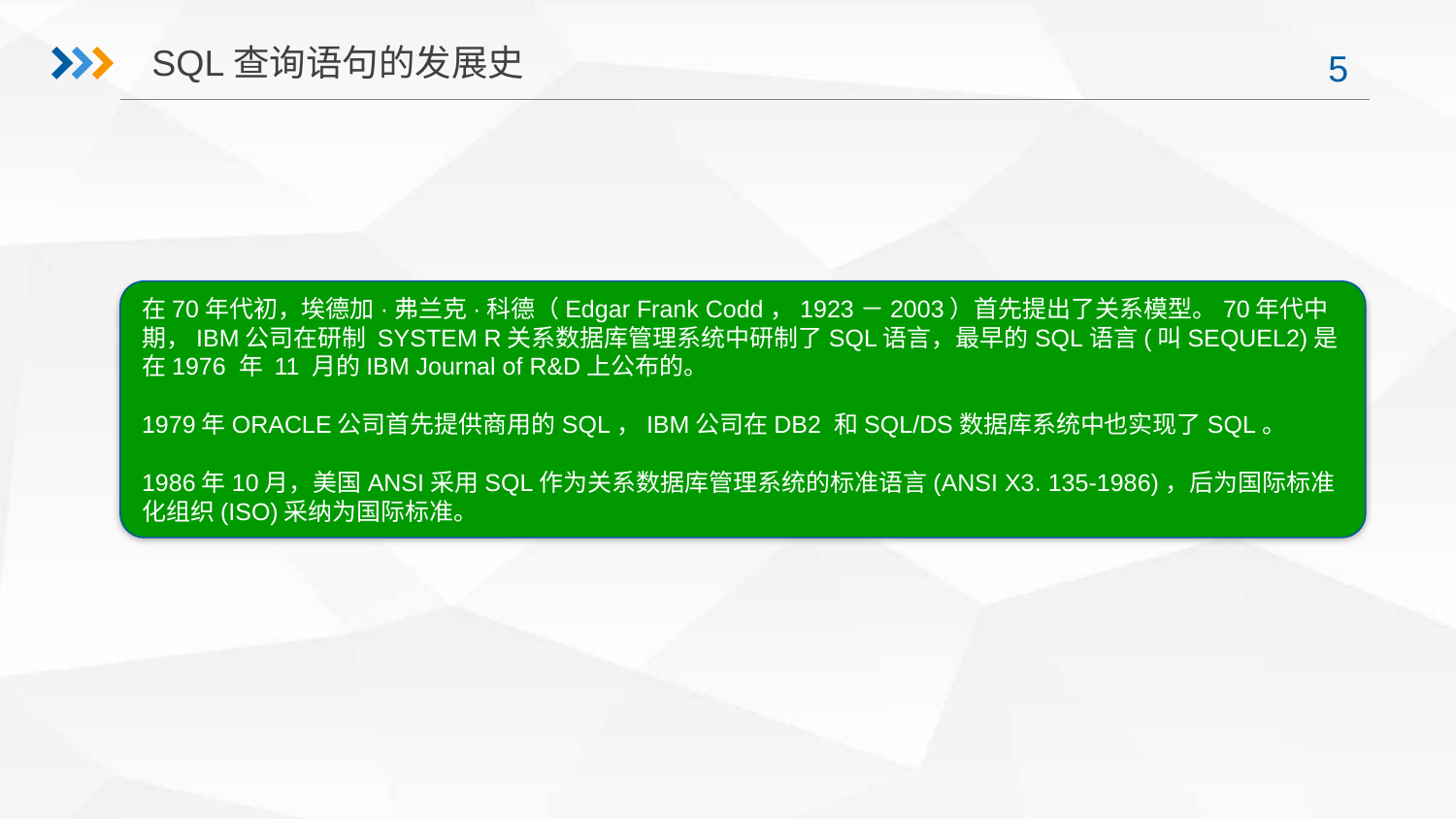

SQL查询语句的发展史
在70年代初，埃德加·弗兰克·科德（Edgar Frank Codd，1923－2003）首先提出了关系模型。70年代中期，IBM公司在研制 SYSTEM R关系数据库管理系统中研制了SQL语言，最早的SQL语言(叫SEQUEL2)是在1976 年 11 月的IBM Journal of R&D上公布的。

1979年ORACLE公司首先提供商用的SQL，IBM公司在DB2 和SQL/DS数据库系统中也实现了SQL。
1986年10月，美国ANSI采用SQL作为关系数据库管理系统的标准语言(ANSI X3. 135-1986)，后为国际标准化组织(ISO)采纳为国际标准。